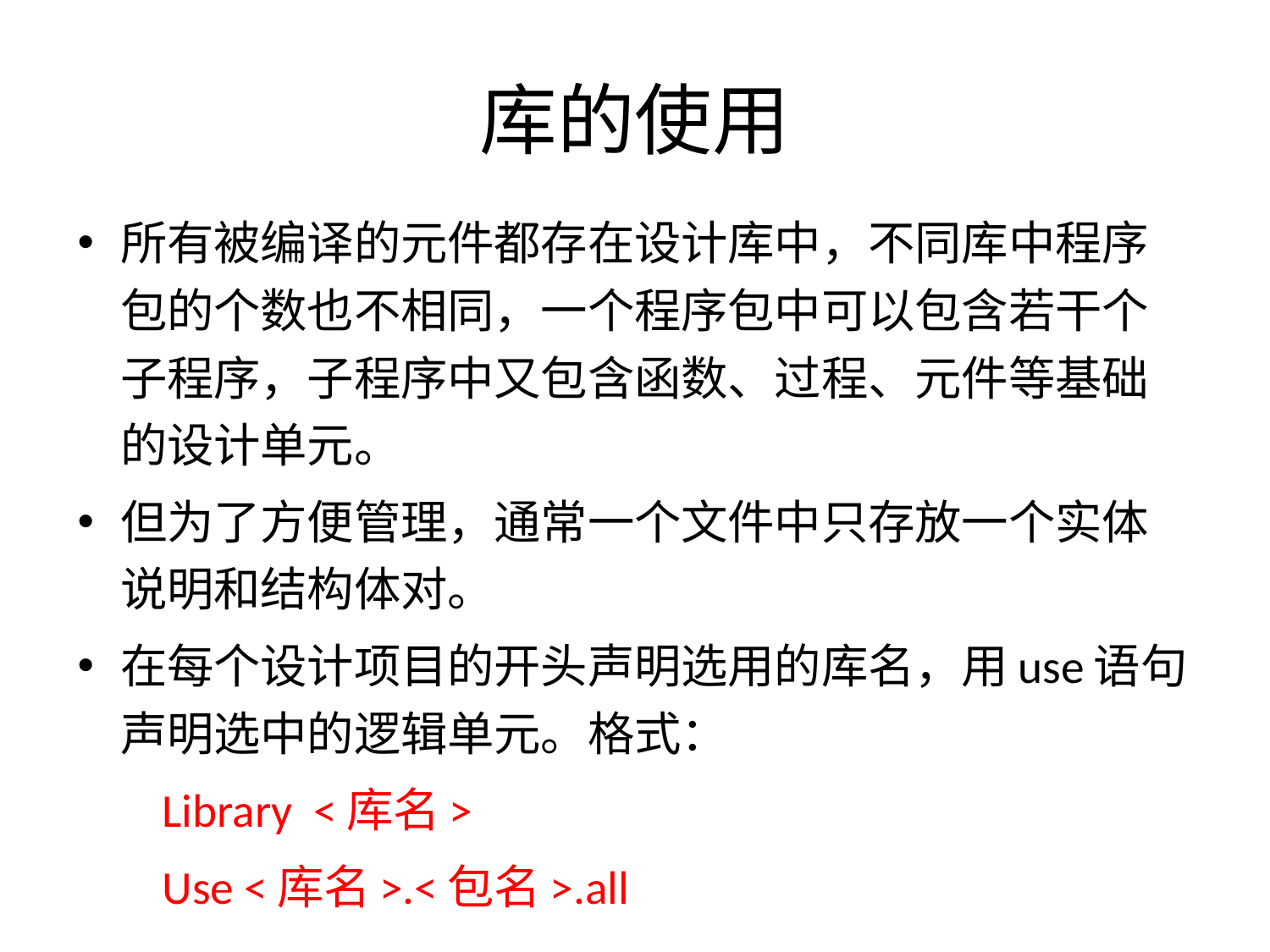

# 库的使用
所有被编译的元件都存在设计库中，不同库中程序包的个数也不相同，一个程序包中可以包含若干个子程序，子程序中又包含函数、过程、元件等基础的设计单元。
但为了方便管理，通常一个文件中只存放一个实体说明和结构体对。
在每个设计项目的开头声明选用的库名，用use语句声明选中的逻辑单元。格式：
        Library  <库名>
        Use <库名>.<包名>.all